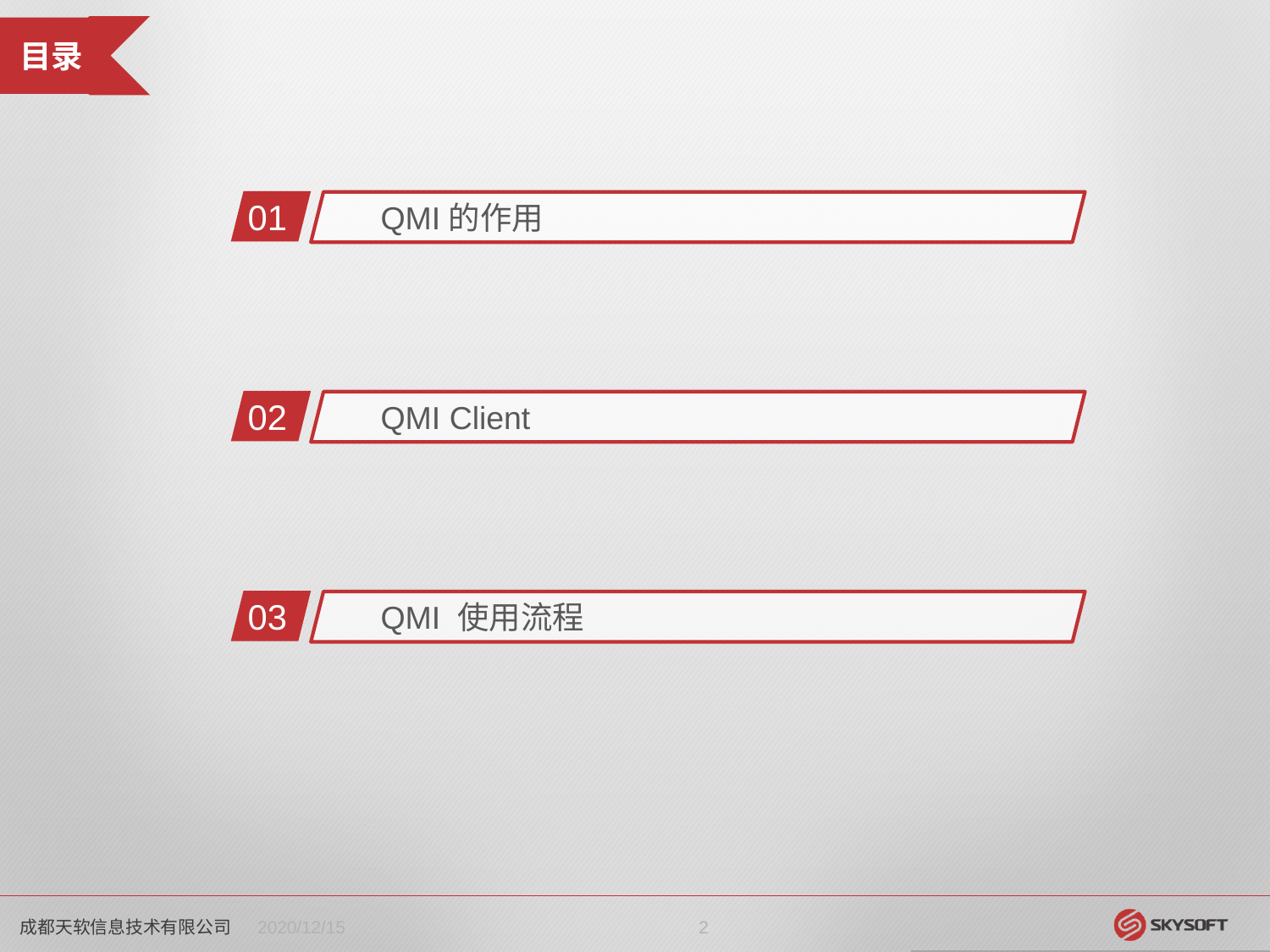

01

QMI的作用
02

QMI Client
03

QMI 使用流程
成都天软信息技术有限公司
2020/12/15
2